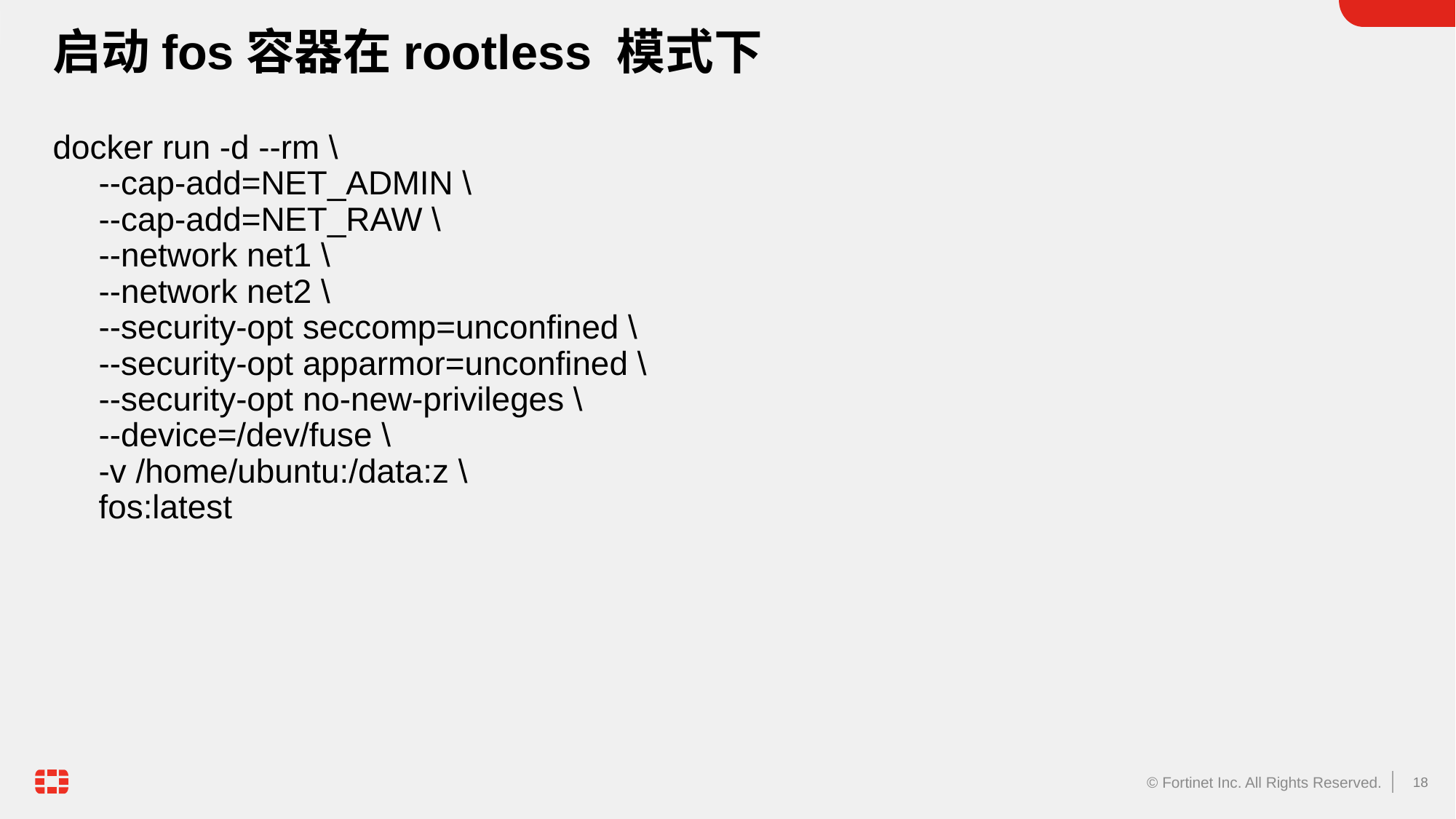

# 启动fos容器在rootless 模式下
docker run -d --rm \
  --cap-add=NET_ADMIN \
  --cap-add=NET_RAW \
  --network net1 \
  --network net2 \
  --security-opt seccomp=unconfined \
  --security-opt apparmor=unconfined \
  --security-opt no-new-privileges \
  --device=/dev/fuse \
  -v /home/ubuntu:/data:z \
  fos:latest